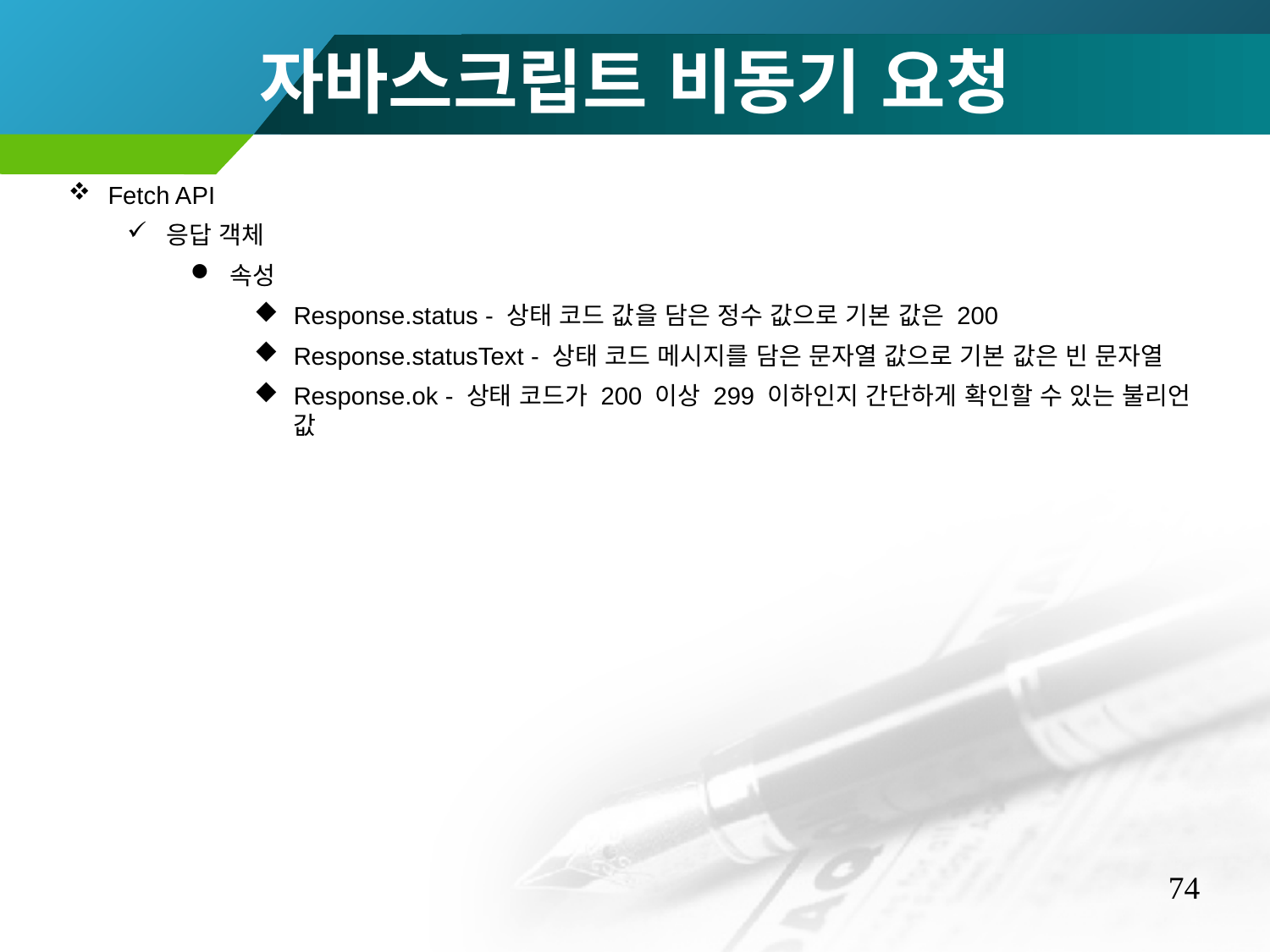

자바스크립트 비동기 요청
Fetch API
응답 객체
속성
Response.status - 상태 코드 값을 담은 정수 값으로 기본 값은 200
Response.statusText - 상태 코드 메시지를 담은 문자열 값으로 기본 값은 빈 문자열
Response.ok - 상태 코드가 200 이상 299 이하인지 간단하게 확인할 수 있는 불리언 값
74